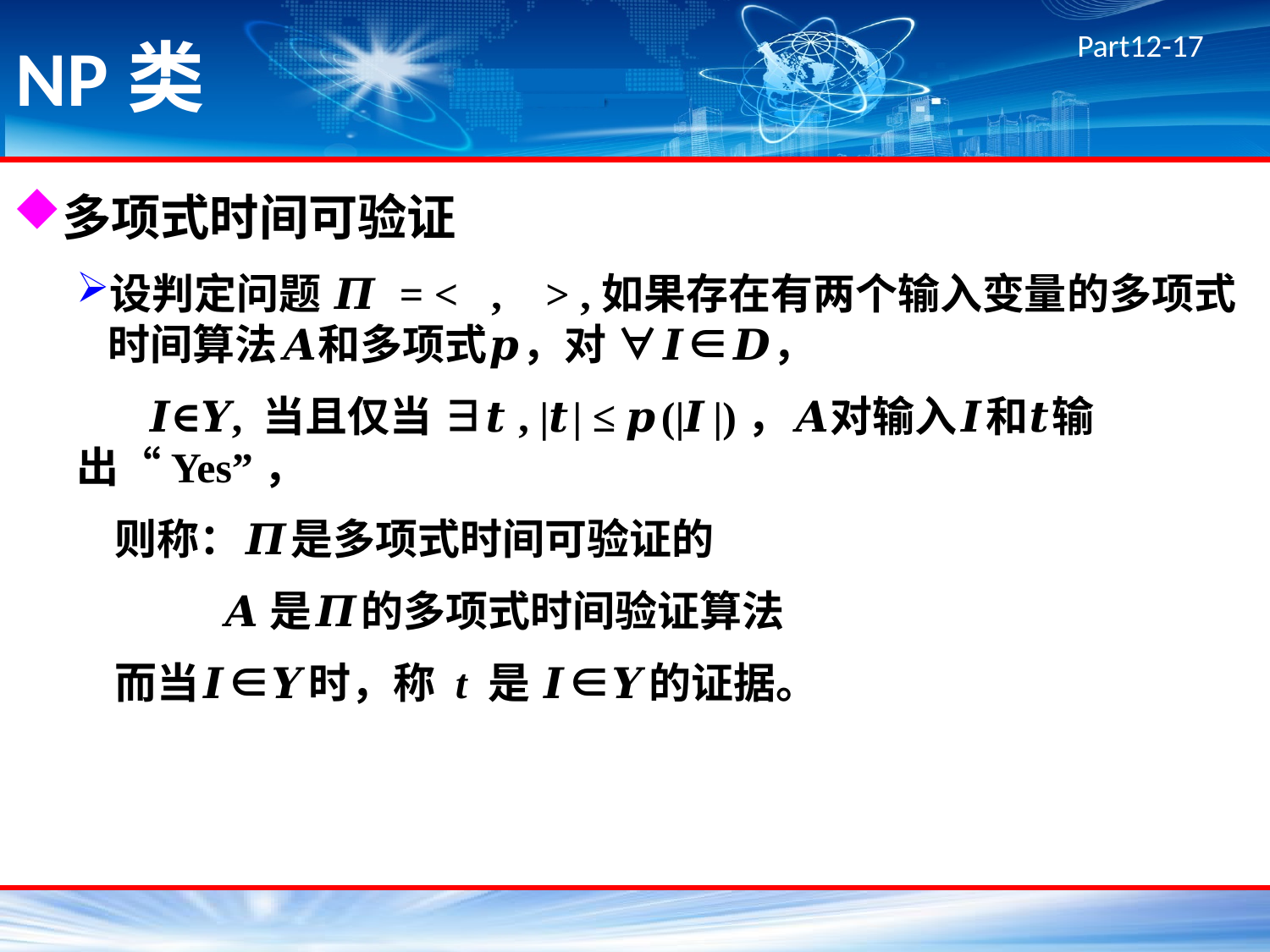

# NP类
多项式时间可验证
设判定问题 𝜫 = <𝑫, 𝒀> ,如果存在有两个输入变量的多项式时间算法𝑨和多项式𝒑，对 ∀𝑰∈𝑫，
       𝑰∈𝒀, 当且仅当 ∃𝒕, |𝒕| ≤ 𝒑(|𝑰|)，𝑨对输入𝑰和𝒕输出“Yes”，
   则称：𝜫是多项式时间可验证的
               𝑨是𝜫的多项式时间验证算法
   而当𝑰∈𝒀时，称 t 是 𝑰∈𝒀的证据。